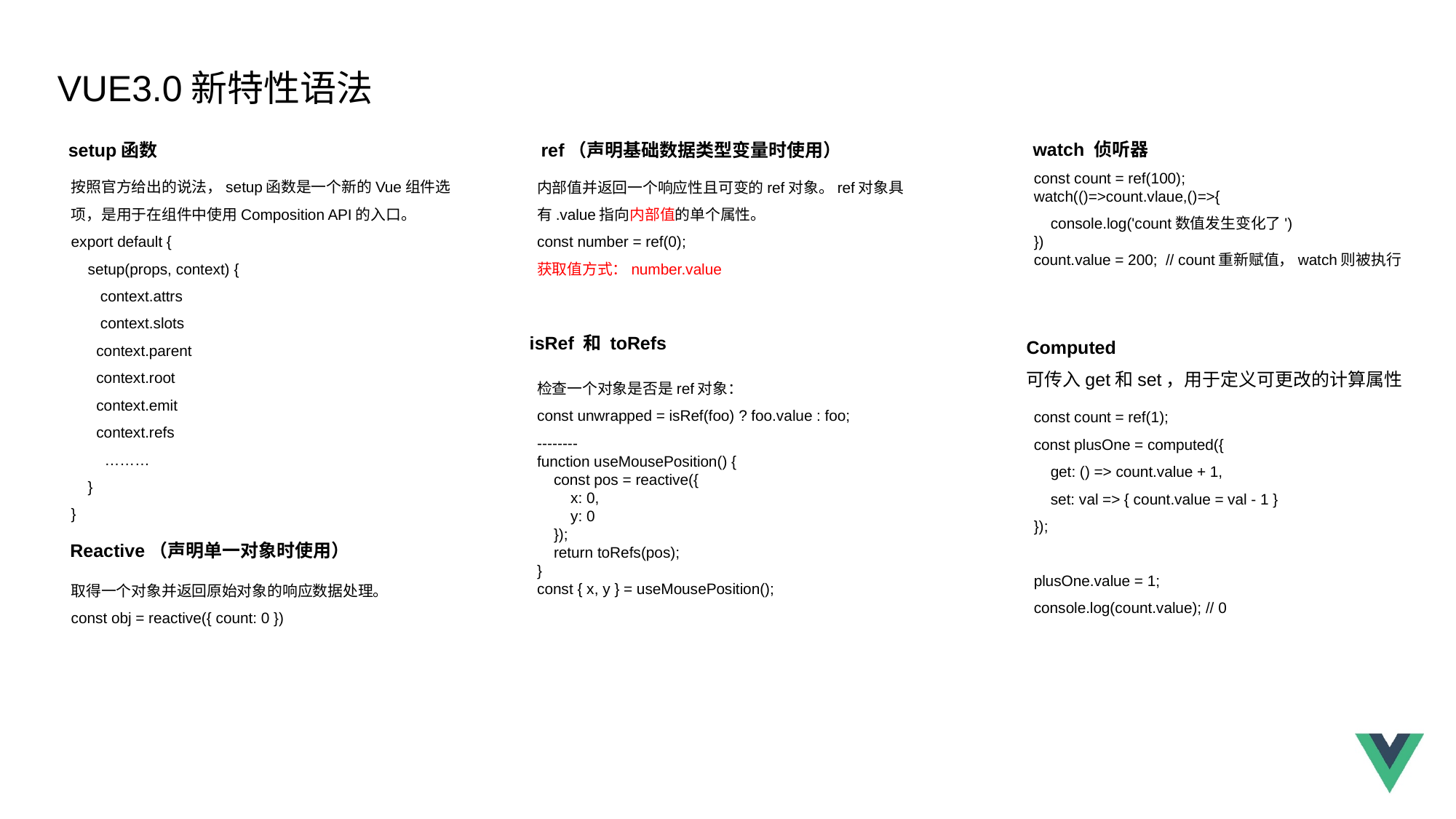

VUE3.0新特性语法
watch 侦听器
setup函数
ref（声明基础数据类型变量时使用）
按照官方给出的说法，setup函数是一个新的Vue组件选项，是用于在组件中使用Composition API的入口。
export default {
    setup(props, context) {
       context.attrs
       context.slots
      context.parent
      context.root
      context.emit
      context.refs
        ………
    }
}

const count = ref(100);
watch(()=>count.vlaue,()=>{
    console.log('count数值发生变化了')
})
count.value = 200;  // count重新赋值，watch则被执行
内部值并返回一个响应性且可变的ref对象。ref对象具有.value指向内部值的单个属性。
const number = ref(0);
获取值方式：number.value
isRef 和 toRefs
Computed
可传入get和set，用于定义可更改的计算属性
检查一个对象是否是ref对象：
const unwrapped = isRef(foo) ? foo.value : foo;
--------
function useMousePosition() {
    const pos = reactive({
        x: 0,
        y: 0
    });
    return toRefs(pos);
}
const { x, y } = useMousePosition();

const count = ref(1);
const plusOne = computed({
    get: () => count.value + 1,
    set: val => { count.value = val - 1 }
});
plusOne.value = 1;
console.log(count.value); // 0
Reactive（声明单一对象时使用）
取得一个对象并返回原始对象的响应数据处理。
const obj = reactive({ count: 0 })